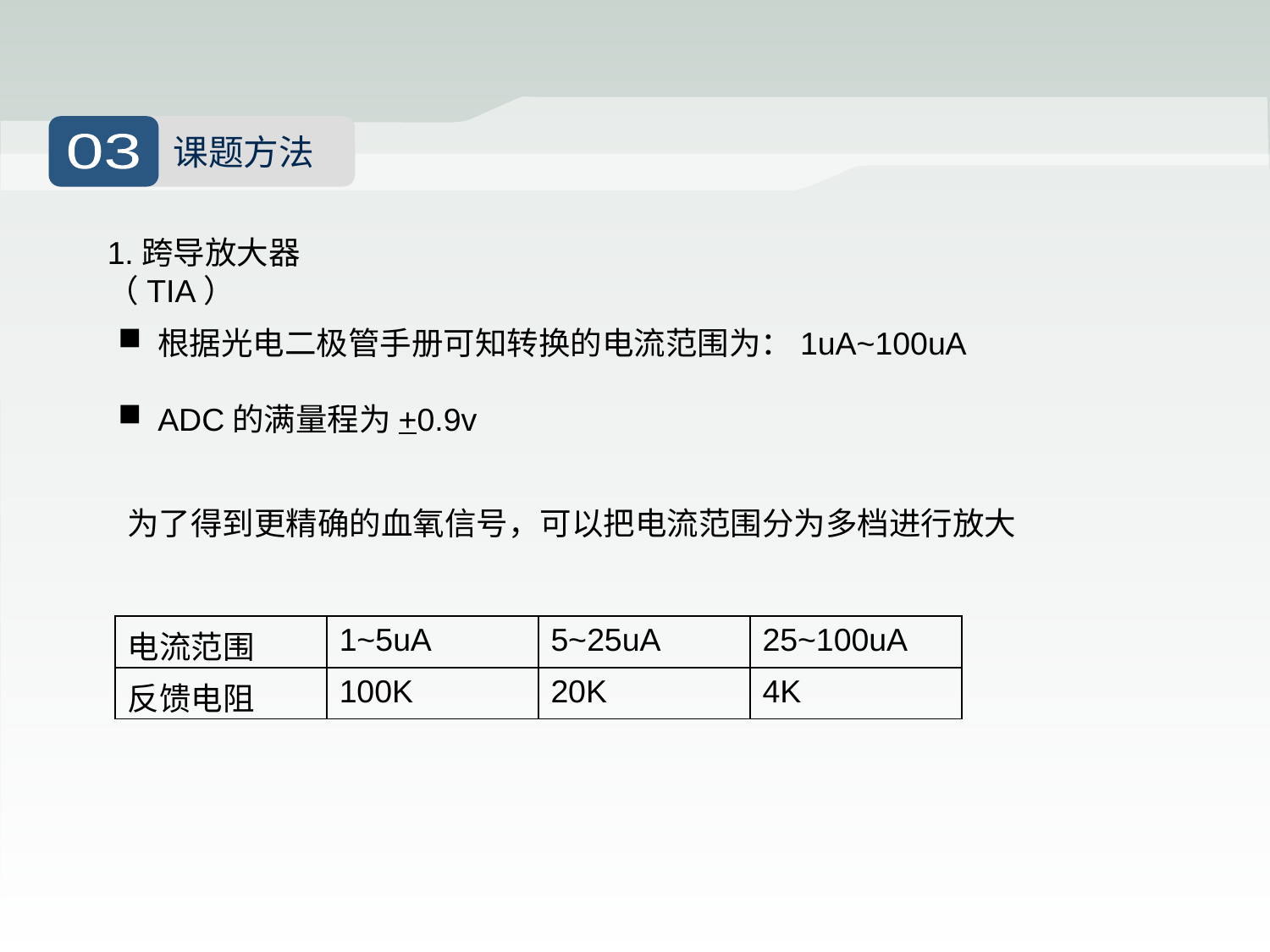

课题方法

03
1.跨导放大器（TIA）
根据光电二极管手册可知转换的电流范围为：1uA~100uA

ADC的满量程为+0.9v

为了得到更精确的血氧信号，可以把电流范围分为多档进行放大
| 电流范围 | 1~5uA | 5~25uA | 25~100uA |
| --- | --- | --- | --- |
| 反馈电阻 | 100K | 20K | 4K |